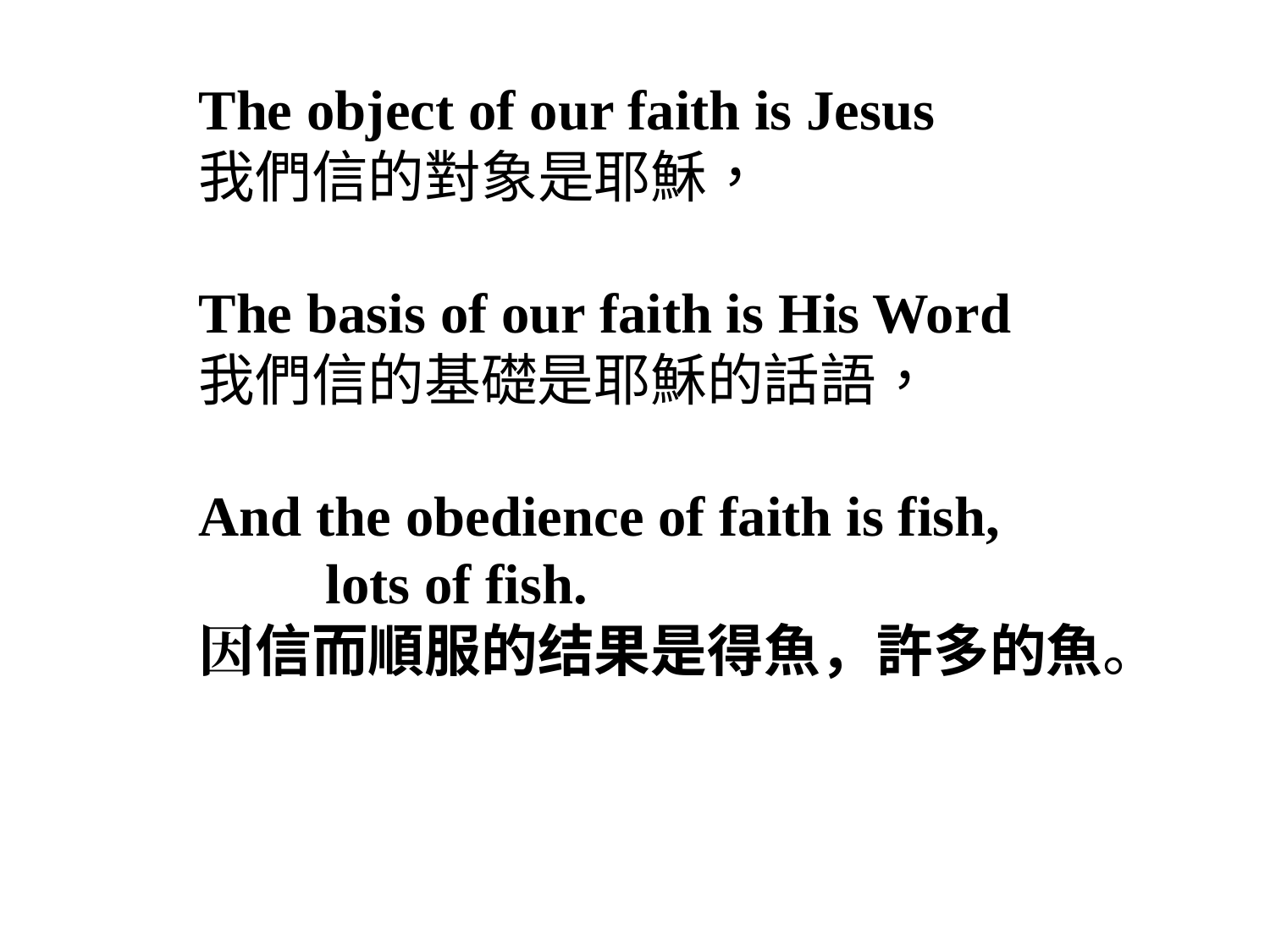

The object of our faith is Jesus
	我們信的對象是耶穌，

	The basis of our faith is His Word
	我們信的基礎是耶穌的話語，

	And the obedience of faith is fish,
		lots of fish.
	因信而順服的结果是得魚，許多的魚。